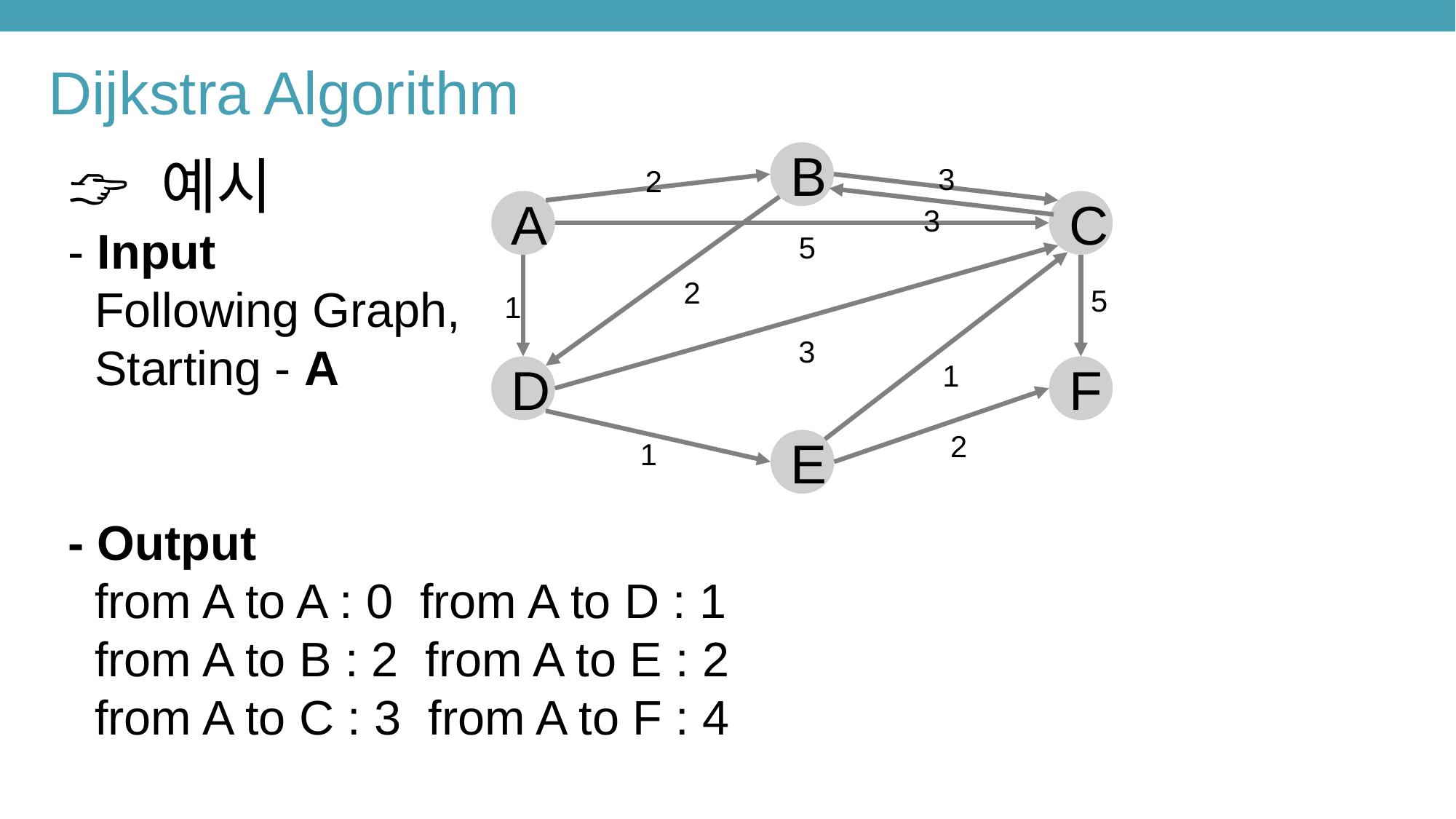

Dijkstra Algorithm
👉 예시
- Input
  Following Graph,
  Starting - A

- Output
  from A to A : 0  from A to D : 1
  from A to B : 2  from A to E : 2
  from A to C : 3  from A to F : 4
B
3
2
A
C
3
5
2
5
1
3
1
D
F
2
E
1